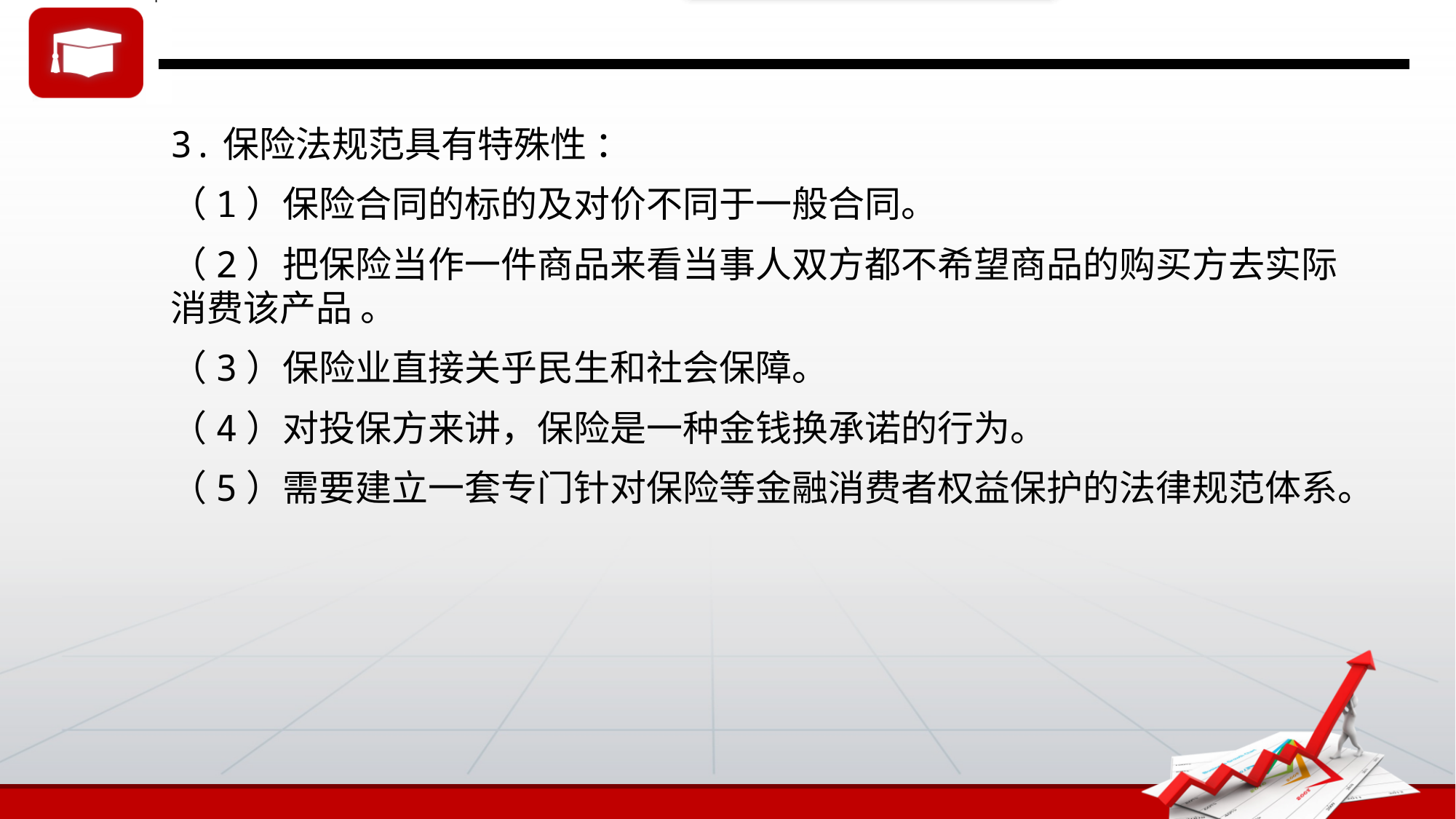

3.保险法规范具有特殊性 ：
（1）保险合同的标的及对价不同于一般合同。
（2）把保险当作一件商品来看当事人双方都不希望商品的购买方去实际消费该产品 。
（3）保险业直接关乎民生和社会保障。
（4）对投保方来讲，保险是一种金钱换承诺的行为。
（5）需要建立一套专门针对保险等金融消费者权益保护的法律规范体系。